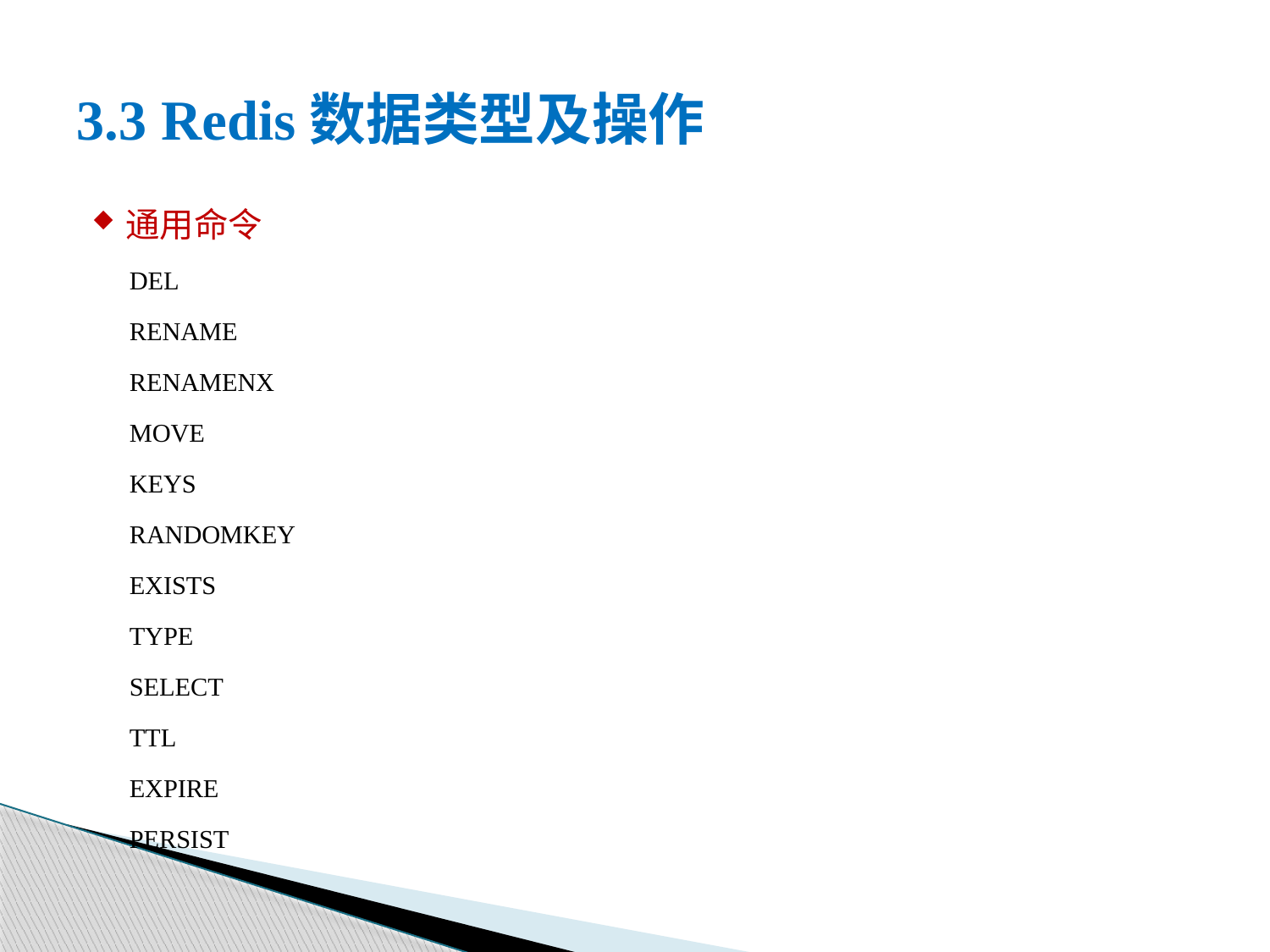

# 3.3 Redis数据类型及操作
通用命令
del
rename
renamenx
move
keys
randomkey
exists
type
select
ttl
expire
persist